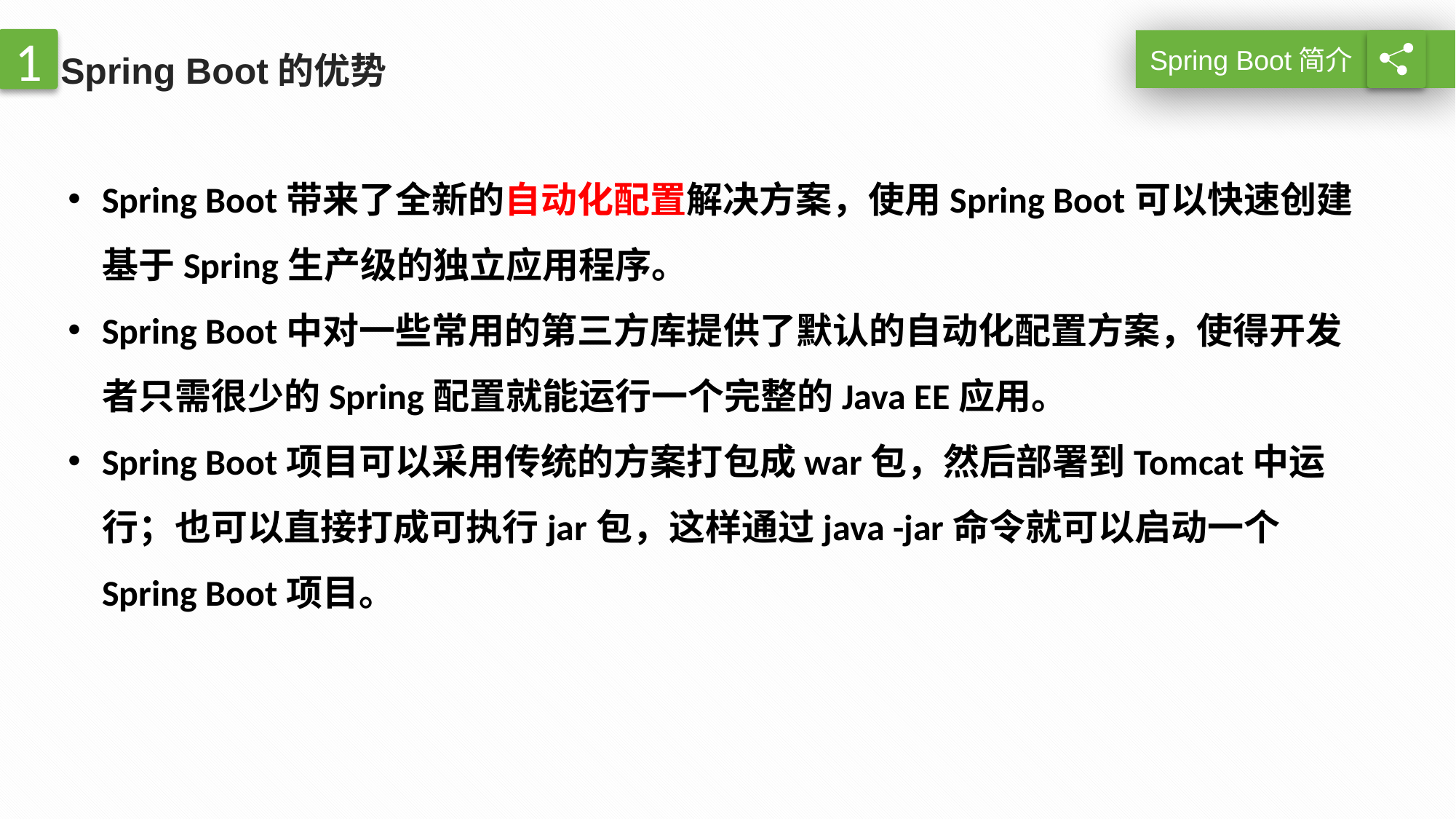

Spring Boot的优势
1

Spring Boot简介

Spring Boot带来了全新的自动化配置解决方案，使用Spring Boot可以快速创建基于Spring生产级的独立应用程序。
Spring Boot中对一些常用的第三方库提供了默认的自动化配置方案，使得开发者只需很少的Spring配置就能运行一个完整的Java EE应用。
Spring Boot项目可以采用传统的方案打包成war包，然后部署到Tomcat中运行；也可以直接打成可执行jar包，这样通过java -jar命令就可以启动一个Spring Boot项目。